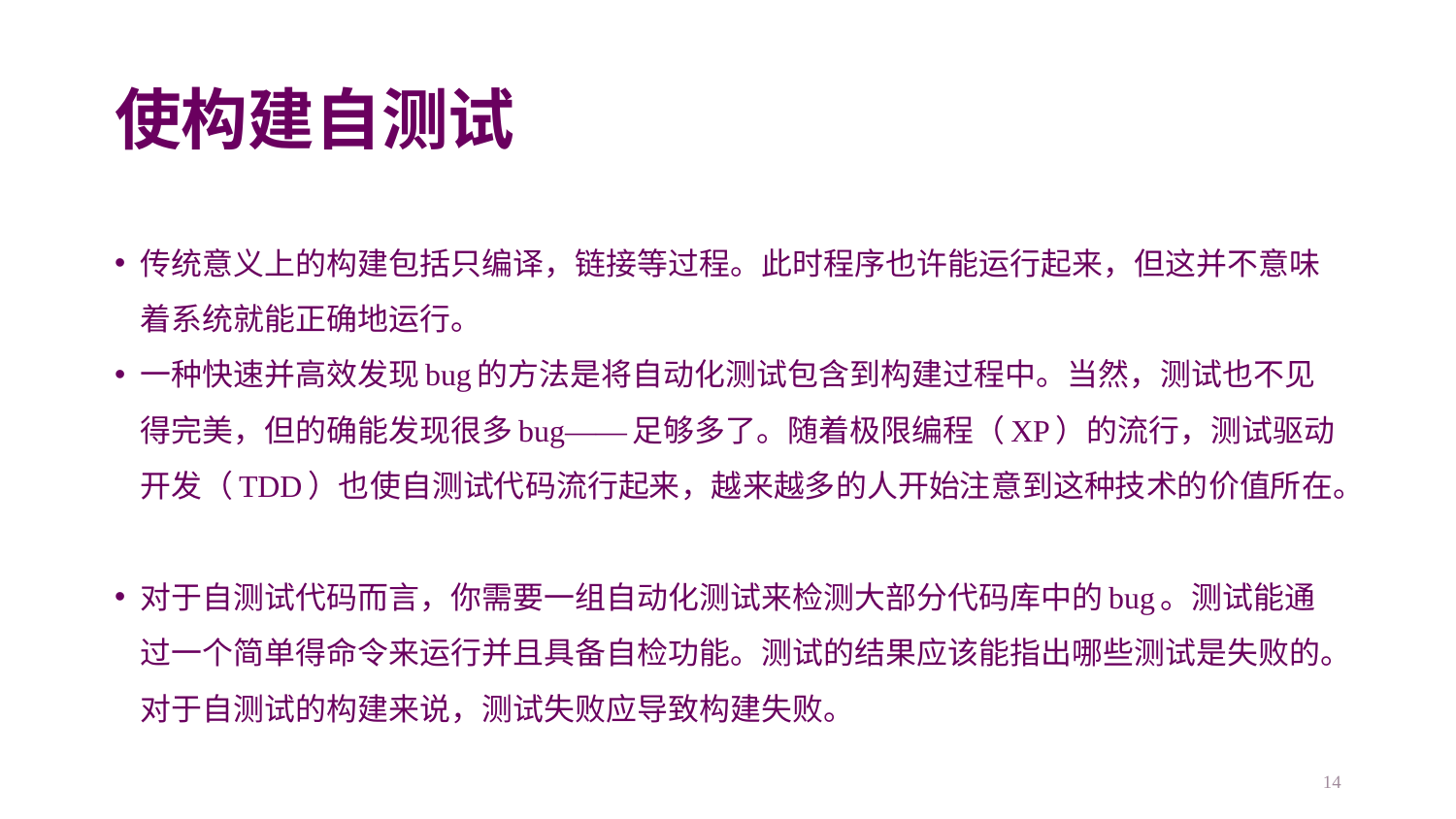

# 使构建自测试
传统意义上的构建包括只编译，链接等过程。此时程序也许能运行起来，但这并不意味着系统就能正确地运行。
一种快速并高效发现bug的方法是将自动化测试包含到构建过程中。当然，测试也不见得完美，但的确能发现很多bug——足够多了。随着极限编程（XP）的流行，测试驱动开发（TDD）也使自测试代码流行起来，越来越多的人开始注意到这种技术的价值所在。
对于自测试代码而言，你需要一组自动化测试来检测大部分代码库中的bug。测试能通过一个简单得命令来运行并且具备自检功能。测试的结果应该能指出哪些测试是失败的。对于自测试的构建来说，测试失败应导致构建失败。
14